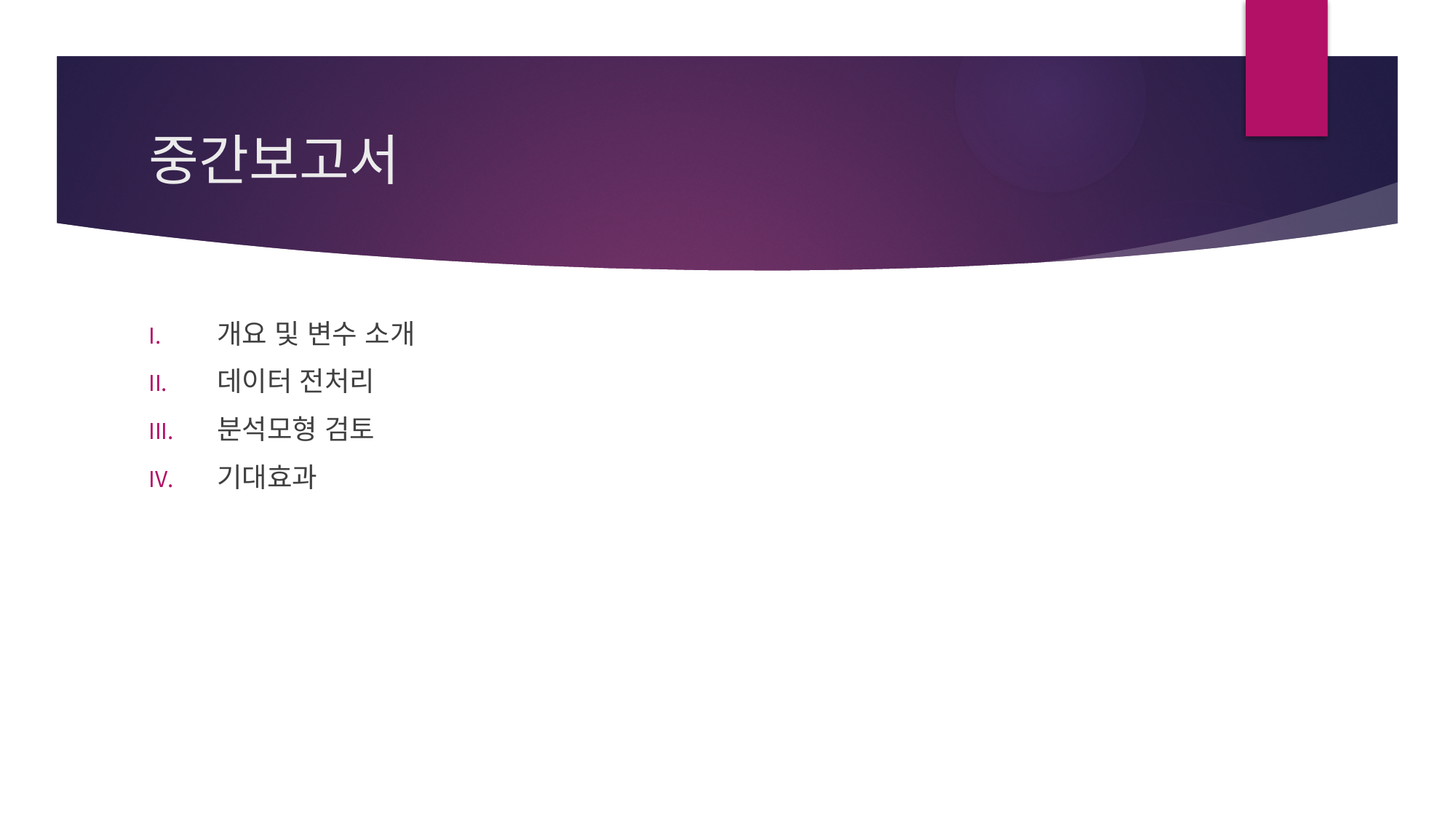

# 중간보고서
개요 및 변수 소개
데이터 전처리
분석모형 검토
기대효과